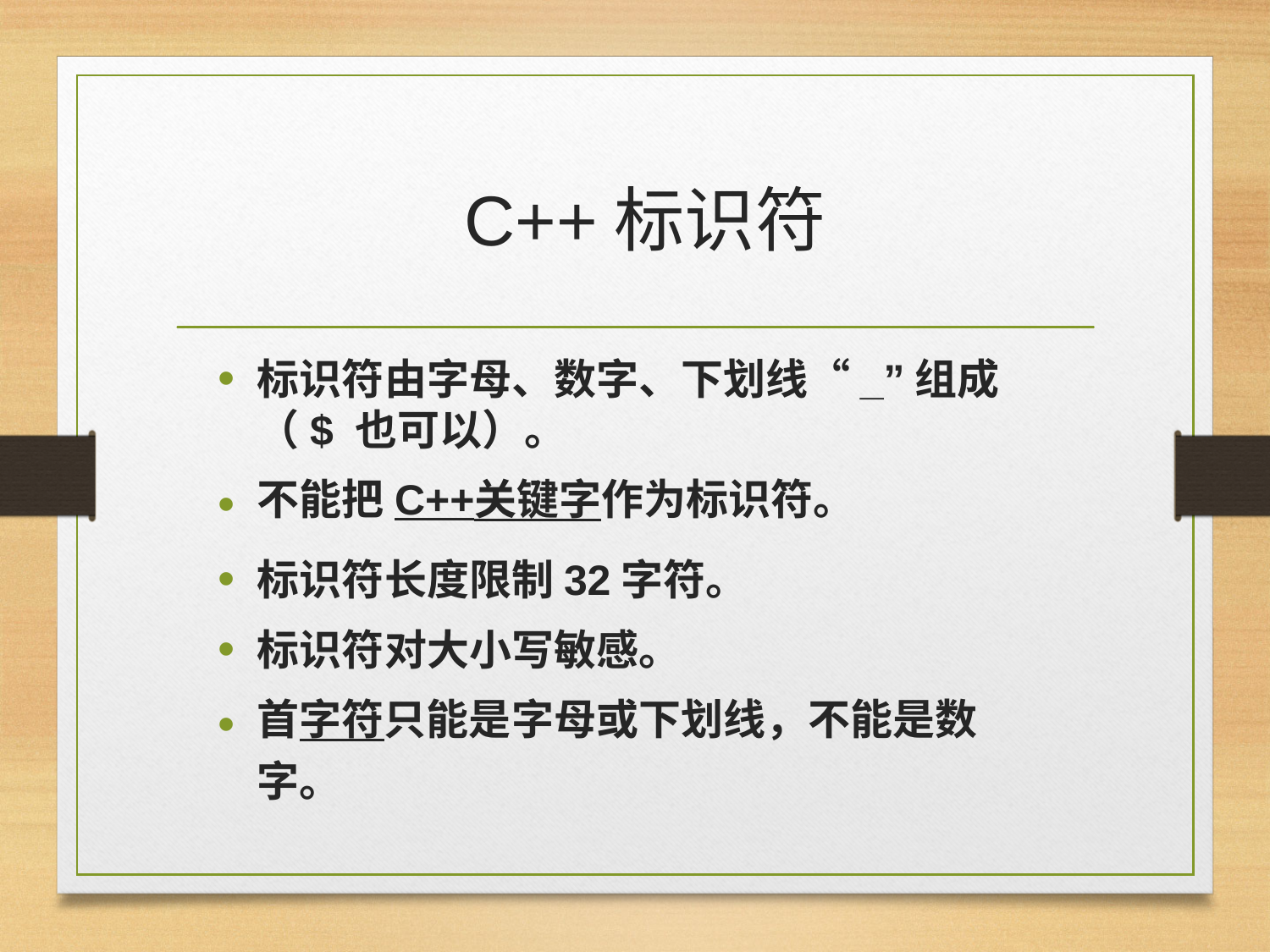

# C++标识符
标识符由字母、数字、下划线“_”组成 （$ 也可以）。
不能把C++关键字作为标识符。
标识符长度限制32字符。
标识符对大小写敏感。
首字符只能是字母或下划线，不能是数字。